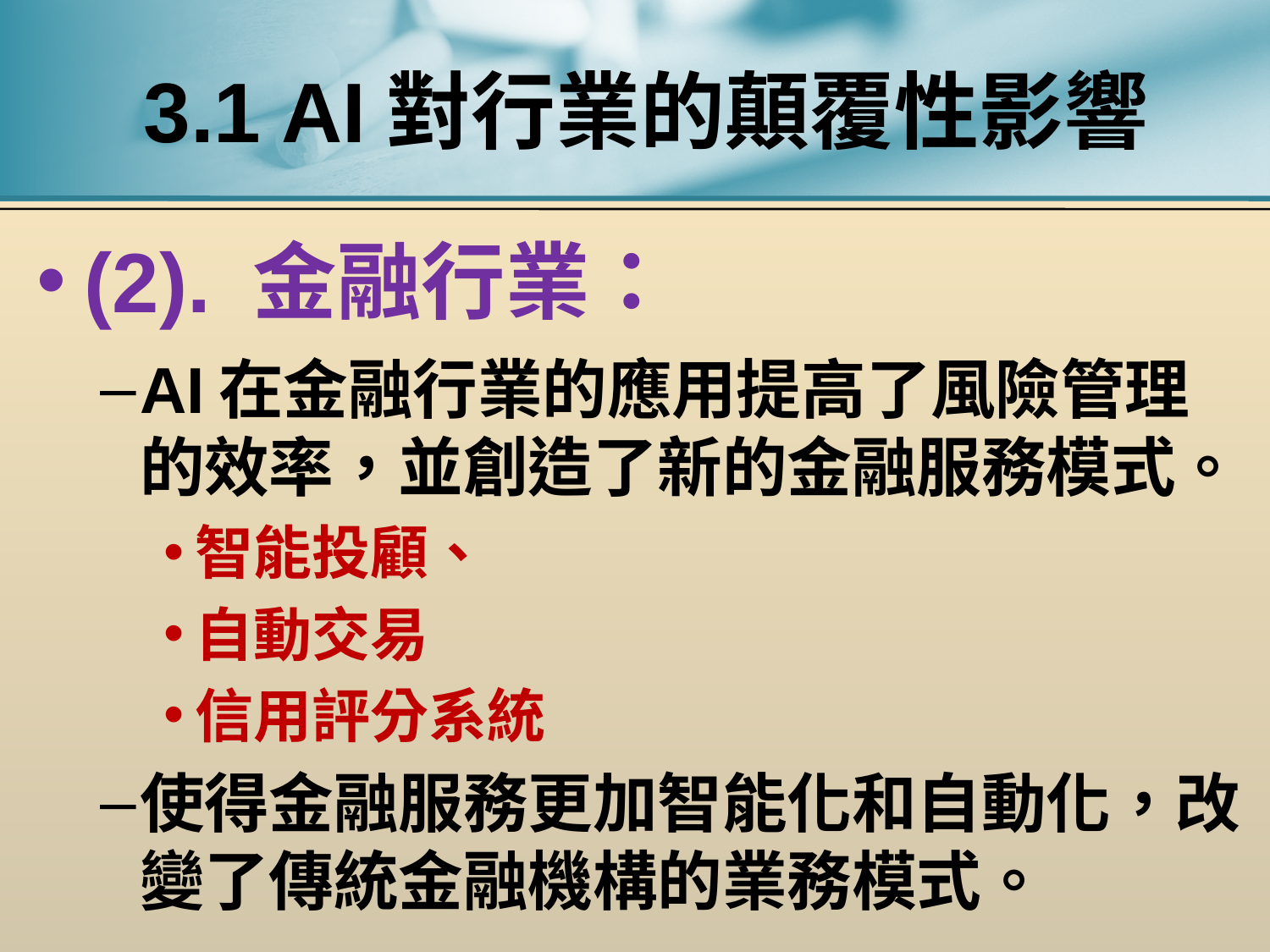

# 3.1 AI對行業的顛覆性影響
(2). 金融行業：
AI在金融行業的應用提高了風險管理的效率，並創造了新的金融服務模式。
智能投顧、
自動交易
信用評分系統
使得金融服務更加智能化和自動化，改變了傳統金融機構的業務模式。